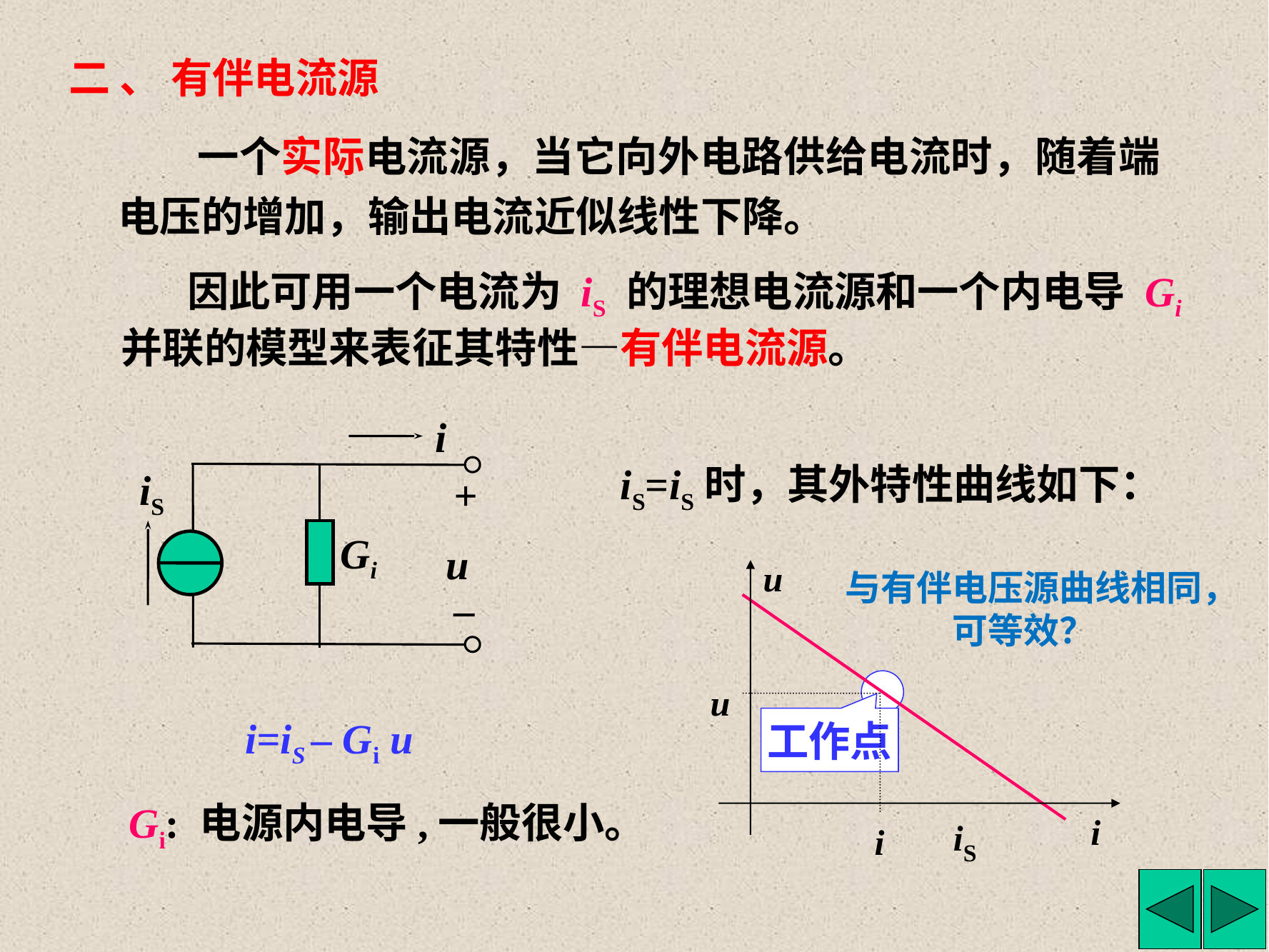

二 、 有伴电流源
一个实际电流源，当它向外电路供给电流时，随着端电压的增加，输出电流近似线性下降。
因此可用一个电流为 iS 的理想电流源和一个内电导 Gi 并联的模型来表征其特性—有伴电流源。
i

iS

+

Gi

u

_

iS=iS时，其外特性曲线如下：
u

i
与有伴电压源曲线相同，可等效？

工作点
u

i
i=iS – Gi u
Gi: 电源内电导,一般很小。
iS